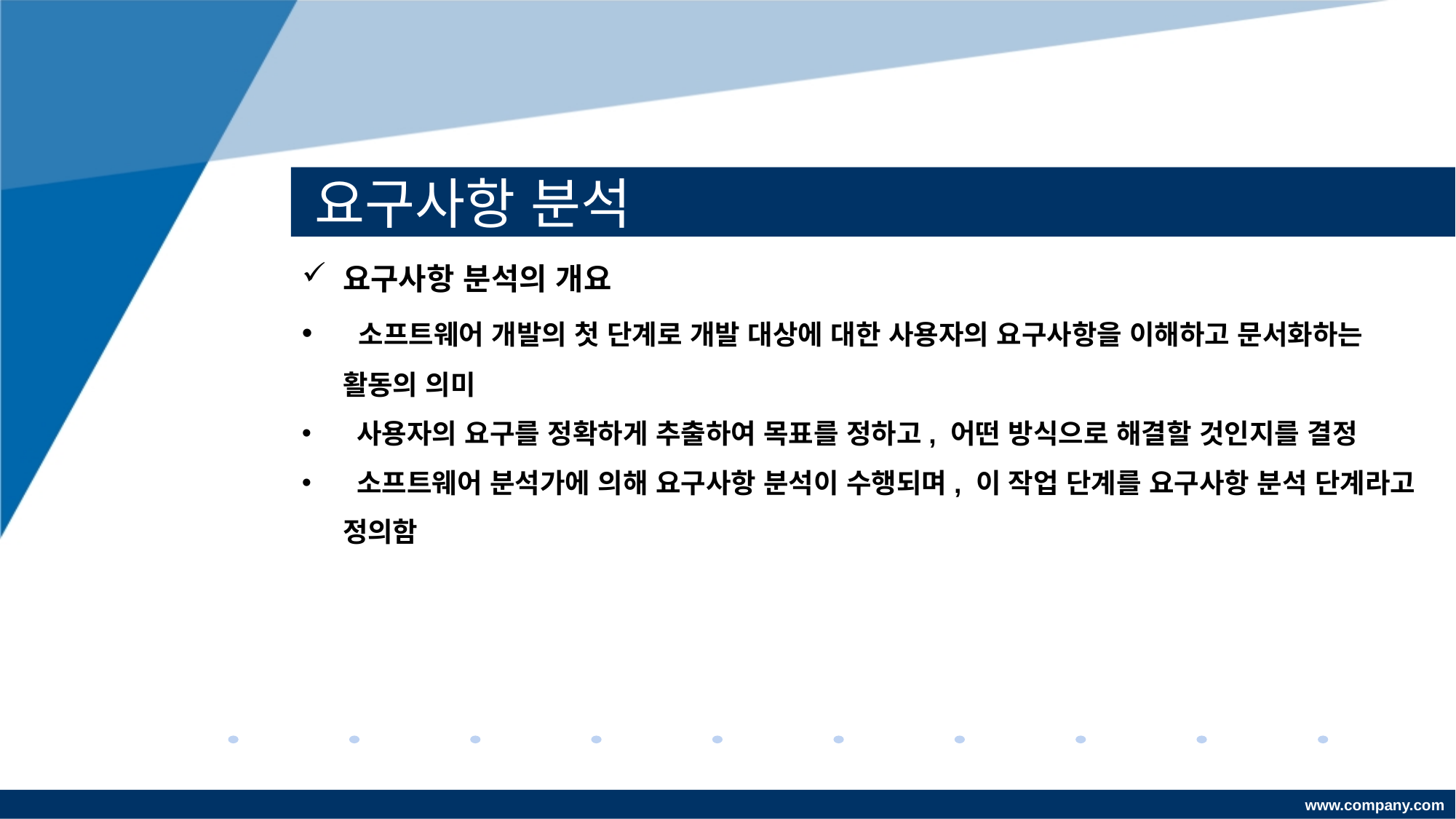

# 요구사항 분석
요구사항 분석의 개요
 소프트웨어 개발의 첫 단계로 개발 대상에 대한 사용자의 요구사항을 이해하고 문서화하는 활동의 의미
 사용자의 요구를 정확하게 추출하여 목표를 정하고, 어떤 방식으로 해결할 것인지를 결정
 소프트웨어 분석가에 의해 요구사항 분석이 수행되며, 이 작업 단계를 요구사항 분석 단계라고 정의함